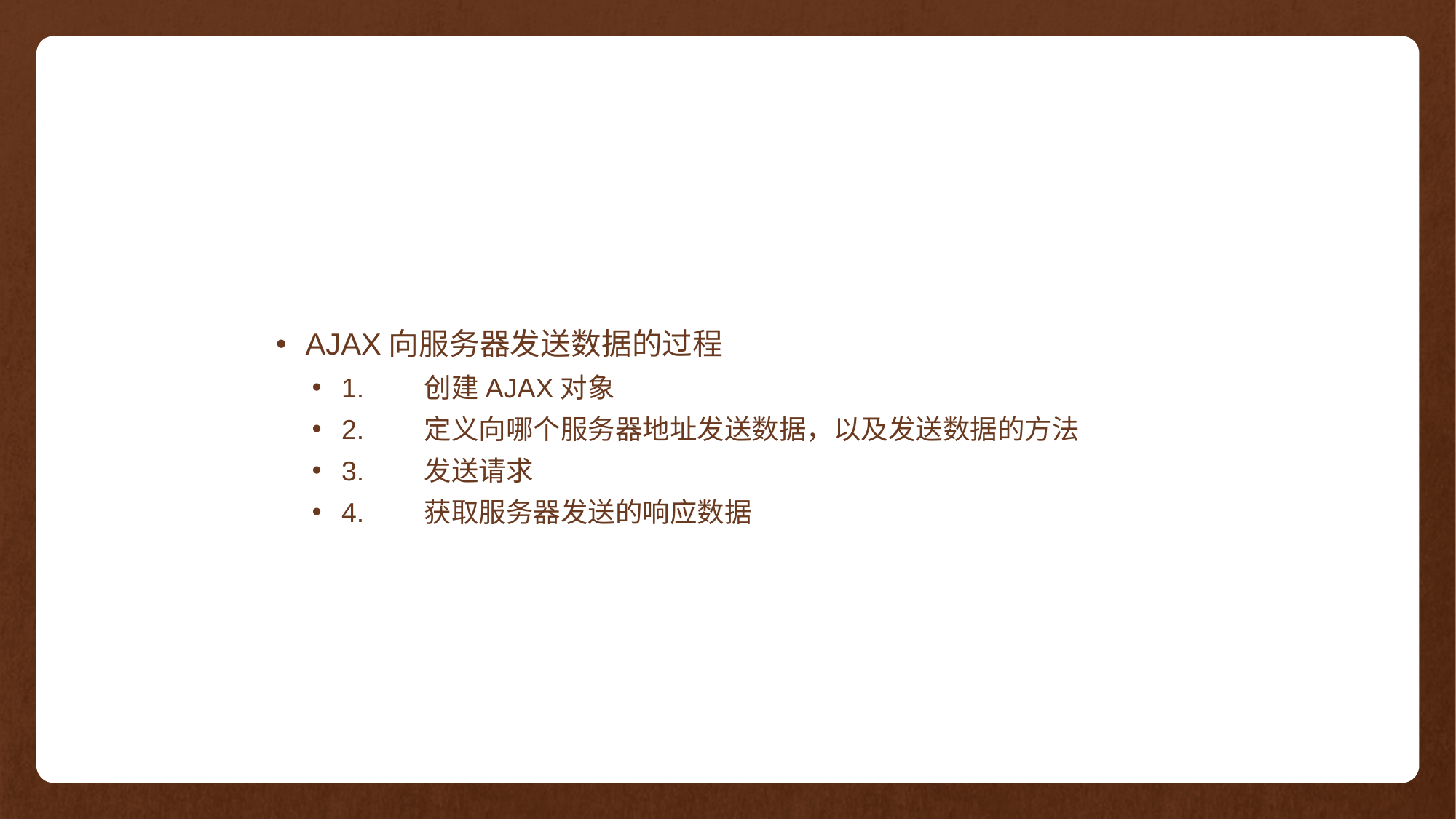

AJAX向服务器发送数据的过程
1.       创建AJAX对象
2.       定义向哪个服务器地址发送数据，以及发送数据的方法
3.       发送请求
4.       获取服务器发送的响应数据